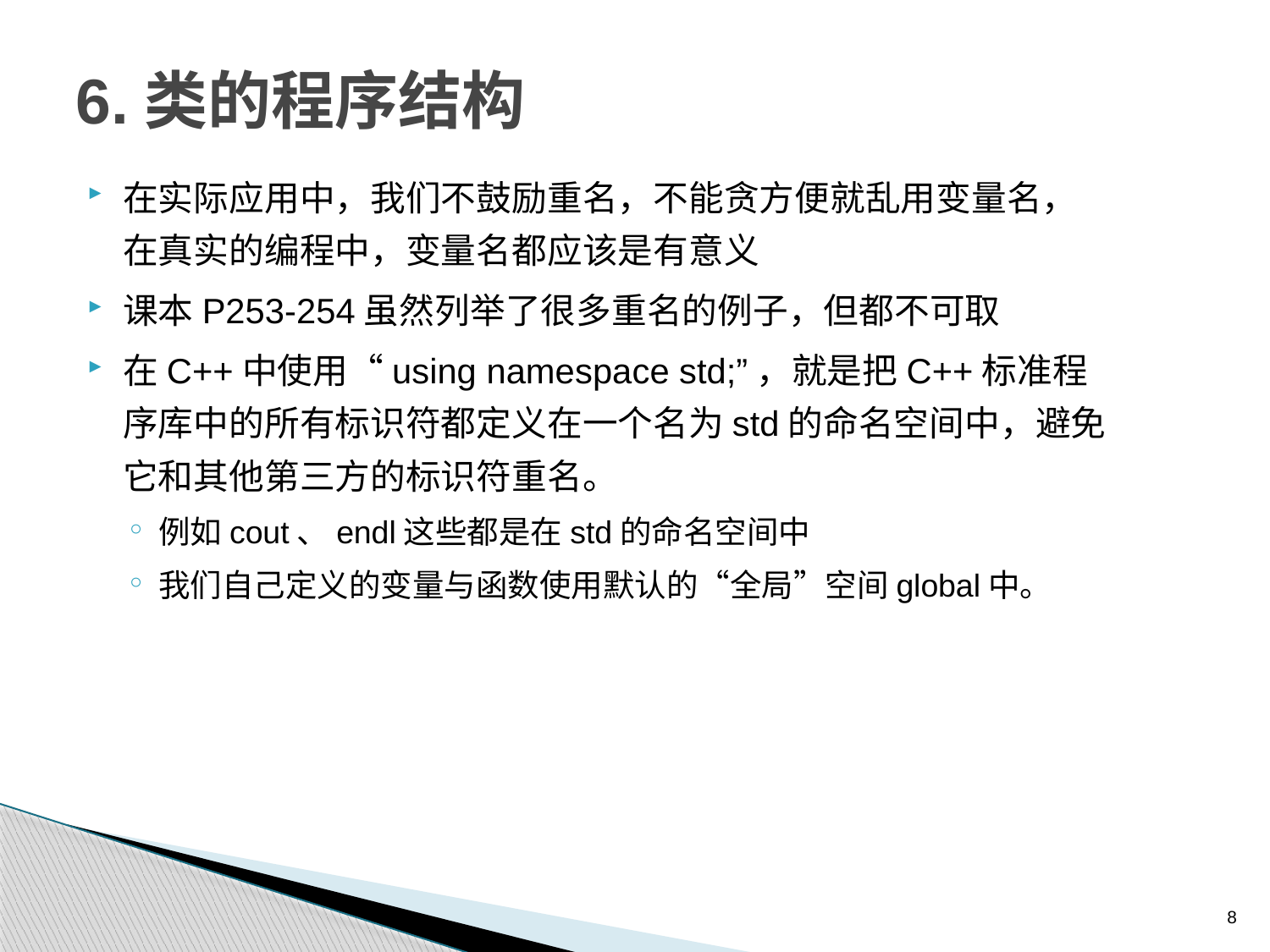

# 6.类的程序结构
在实际应用中，我们不鼓励重名，不能贪方便就乱用变量名，在真实的编程中，变量名都应该是有意义
课本P253-254虽然列举了很多重名的例子，但都不可取
在C++中使用“using namespace std;”，就是把C++标准程序库中的所有标识符都定义在一个名为std的命名空间中，避免它和其他第三方的标识符重名。
例如cout、endl这些都是在std的命名空间中
我们自己定义的变量与函数使用默认的“全局”空间global中。

8